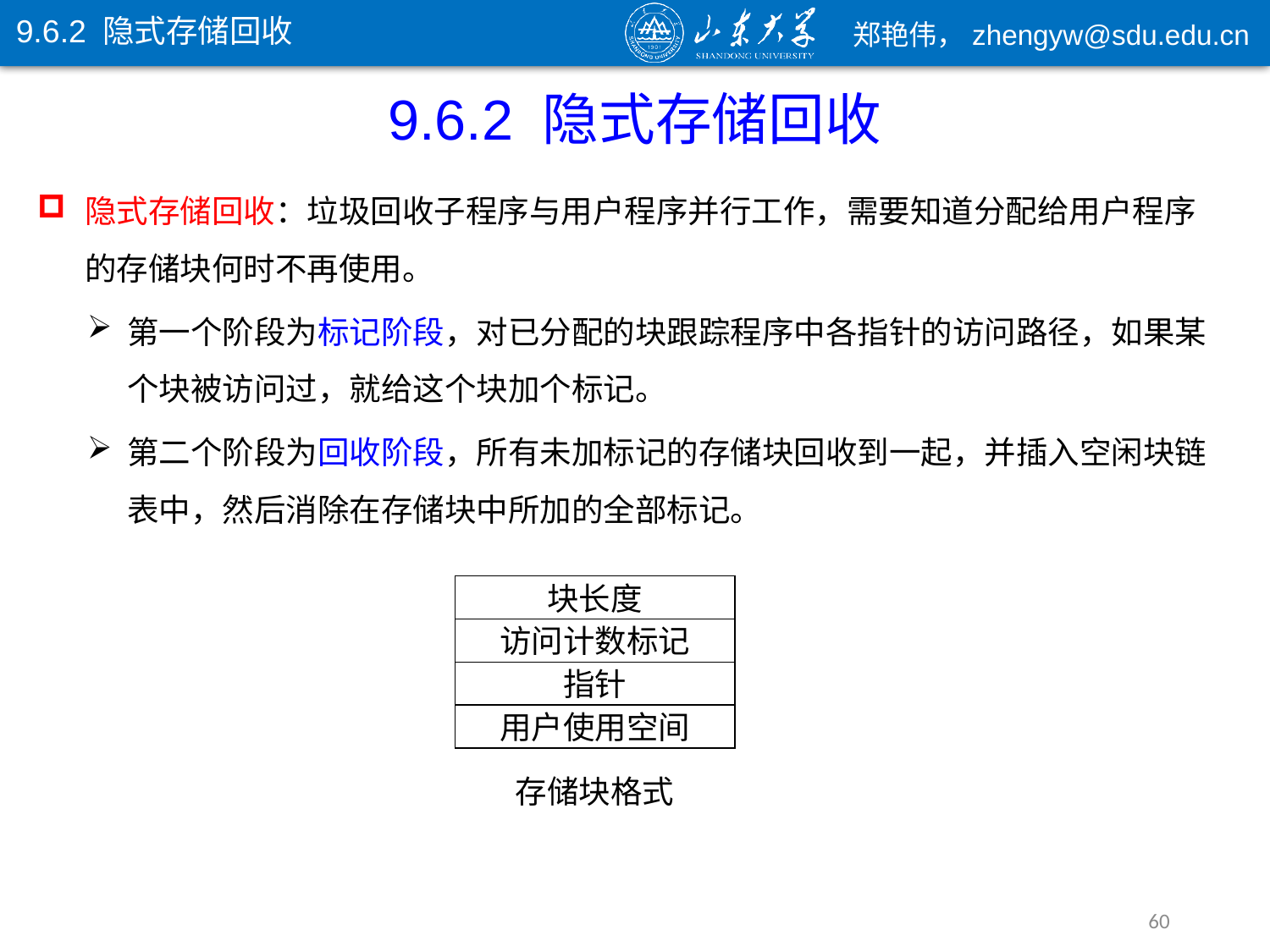

9.6.2 隐式存储回收
9.6.2 隐式存储回收
隐式存储回收：垃圾回收子程序与用户程序并行工作，需要知道分配给用户程序的存储块何时不再使用。
第一个阶段为标记阶段，对已分配的块跟踪程序中各指针的访问路径，如果某个块被访问过，就给这个块加个标记。
第二个阶段为回收阶段，所有未加标记的存储块回收到一起，并插入空闲块链表中，然后消除在存储块中所加的全部标记。
块长度
访问计数标记
指针
用户使用空间
存储块格式
60